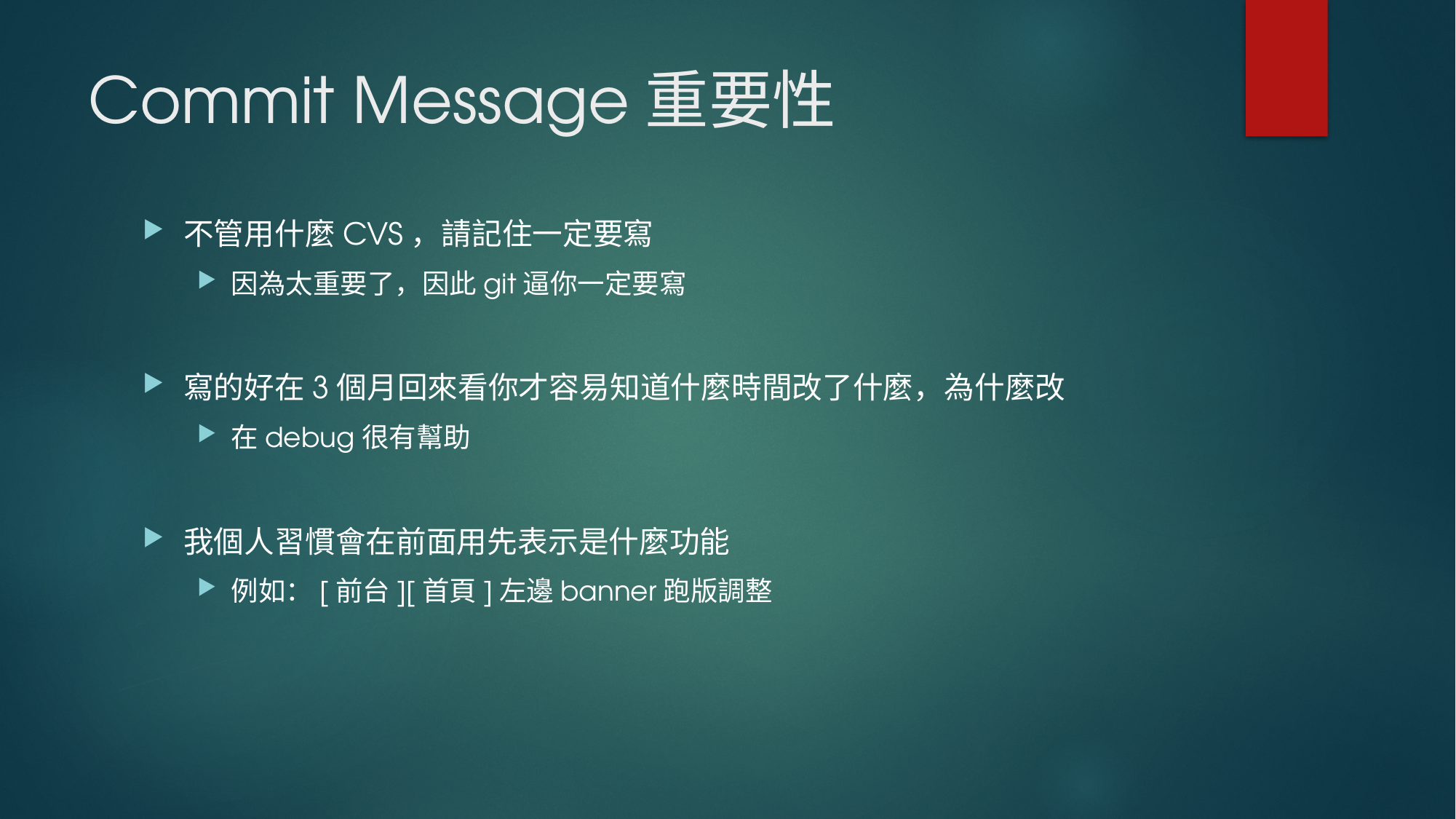

# Commit Message重要性
不管用什麼CVS，請記住一定要寫
因為太重要了，因此git逼你一定要寫

寫的好在3個月回來看你才容易知道什麼時間改了什麼，為什麼改
在debug很有幫助

我個人習慣會在前面用先表示是什麼功能
例如：[前台][首頁]左邊banner跑版調整